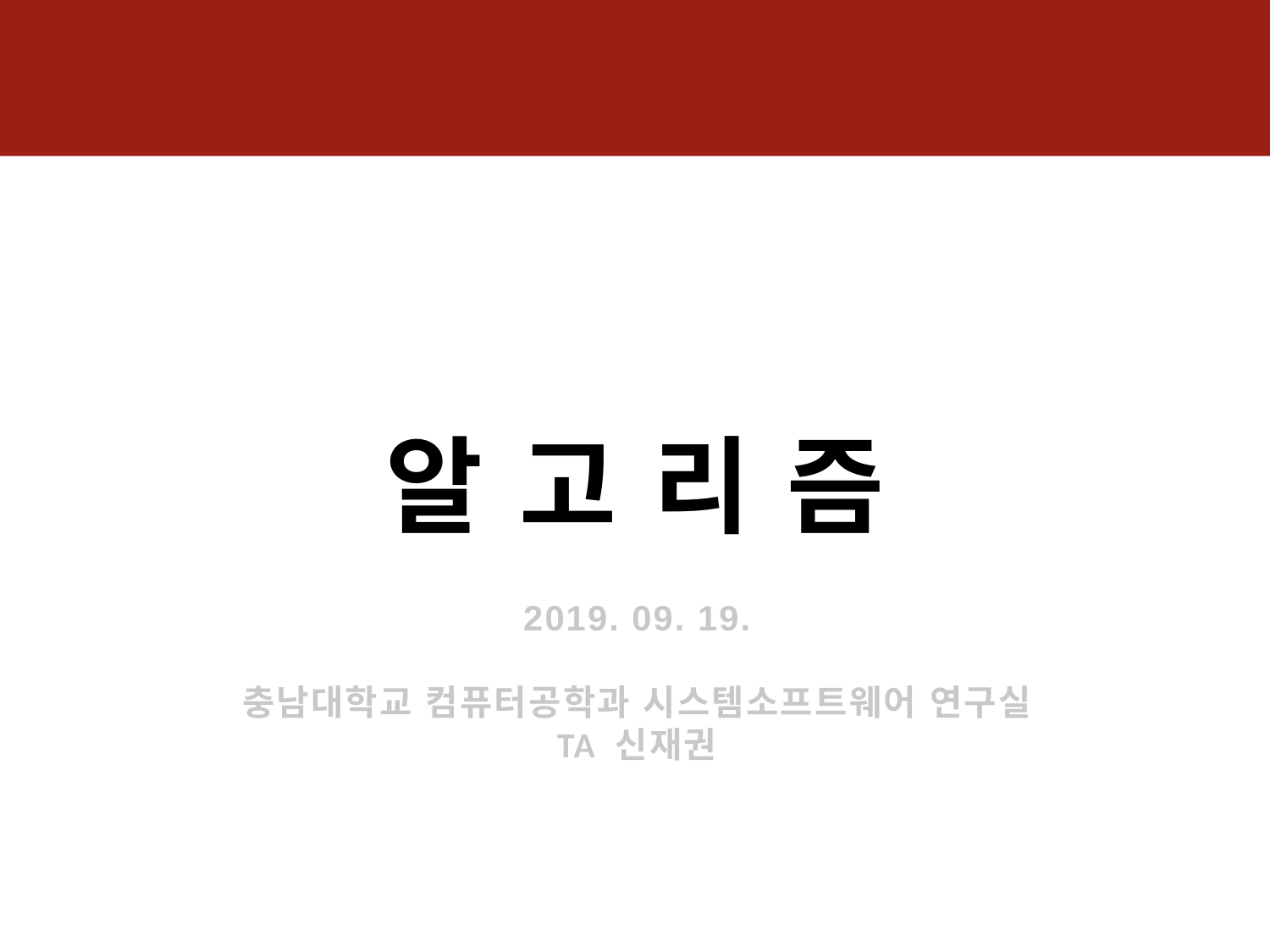

알 고 리 즘
2019. 09. 19.

충남대학교 컴퓨터공학과 시스템소프트웨어 연구실
TA 신재권